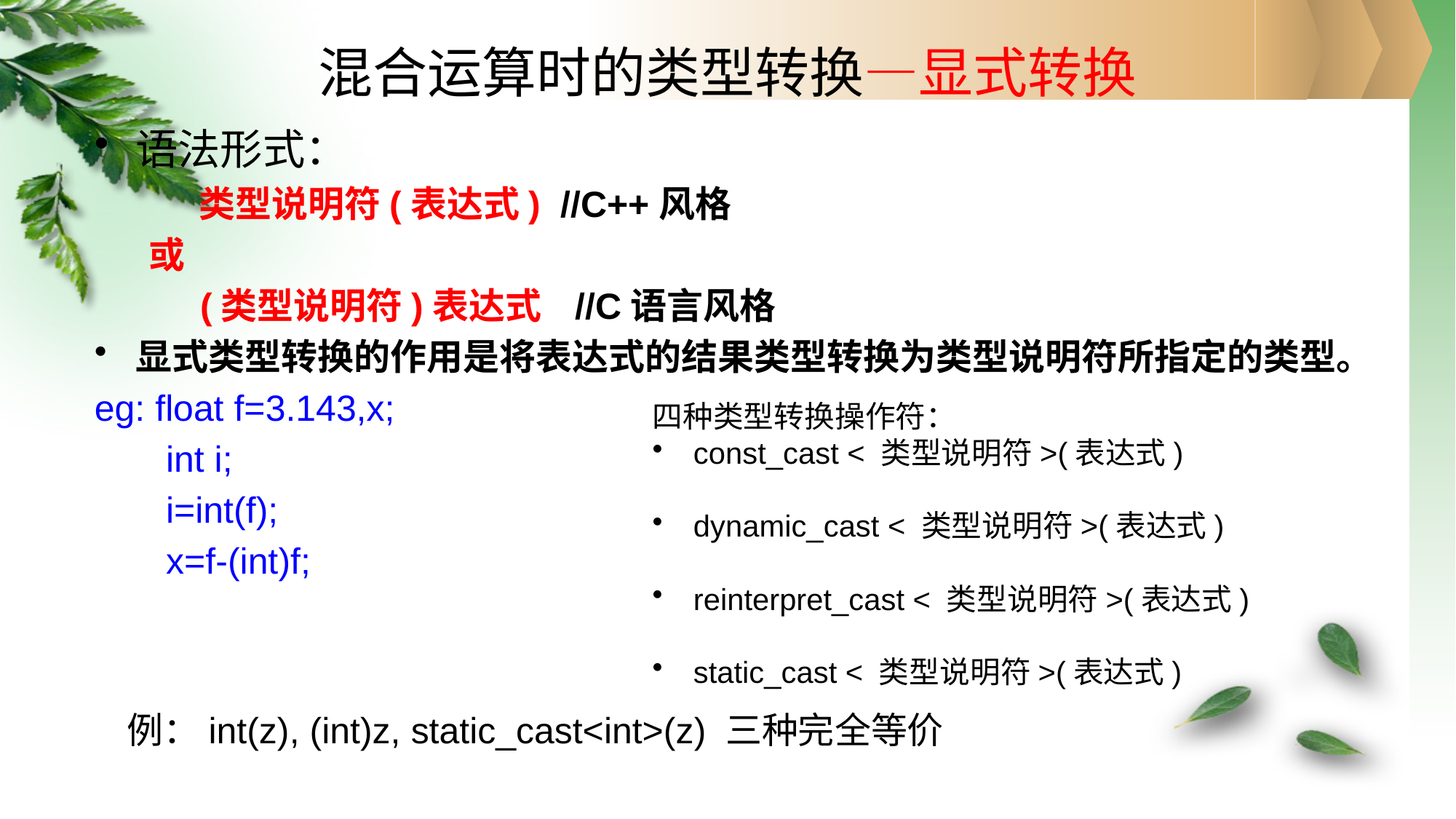

# 混合运算时的类型转换—显式转换
语法形式：
     类型说明符(表达式)  //C++风格
或
     (类型说明符)表达式   //C语言风格
显式类型转换的作用是将表达式的结果类型转换为类型说明符所指定的类型。
eg: float f=3.143,x;
       int i;
       i=int(f);
       x=f-(int)f;
四种类型转换操作符：
const_cast < 类型说明符>(表达式)

dynamic_cast < 类型说明符>(表达式)

reinterpret_cast < 类型说明符>(表达式)

static_cast < 类型说明符>(表达式)
例：int(z), (int)z, static_cast<int>(z) 三种完全等价